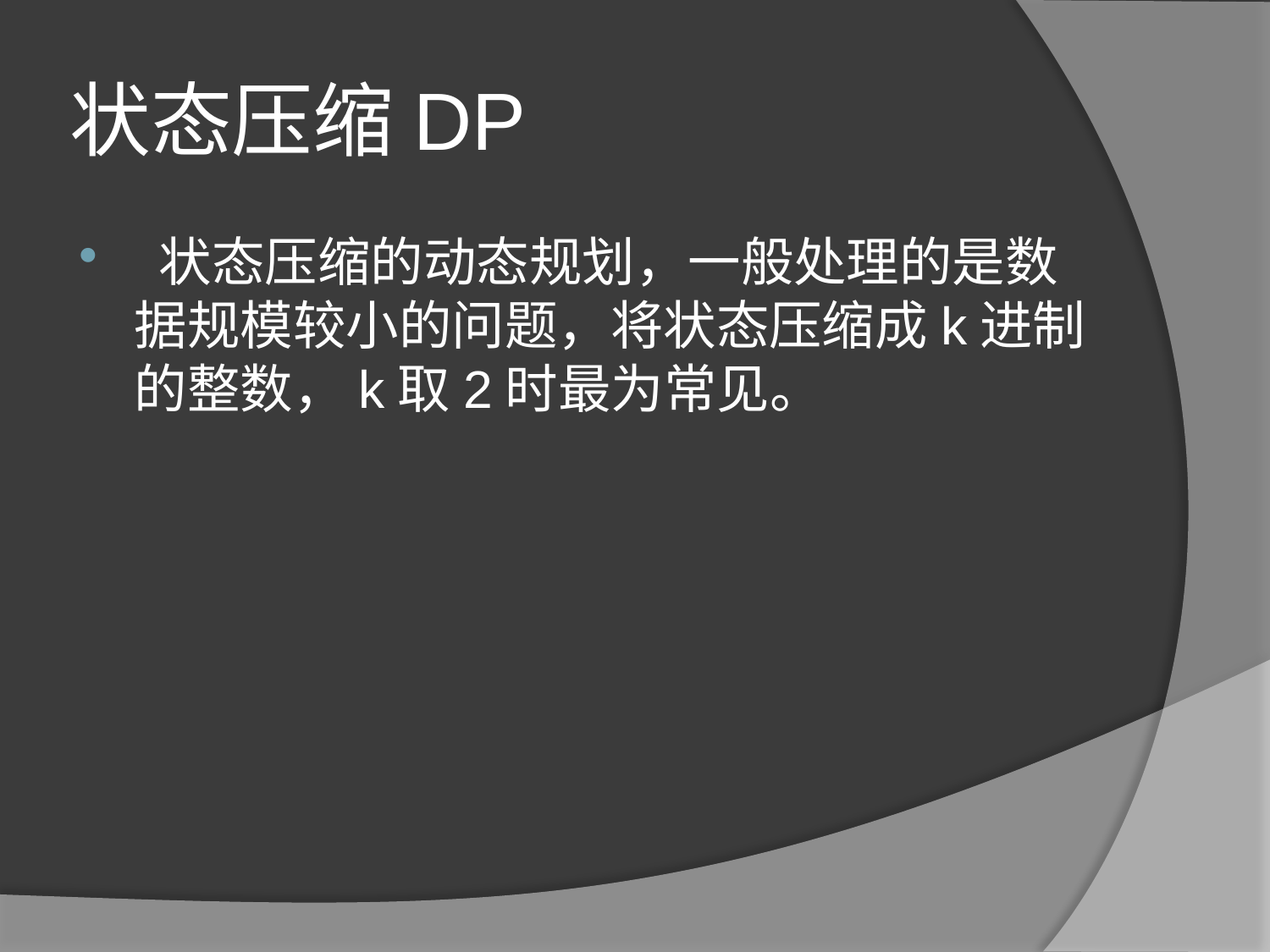

状态压缩DP
 状态压缩的动态规划，一般处理的是数据规模较小的问题，将状态压缩成k进制的整数，k取2时最为常见。